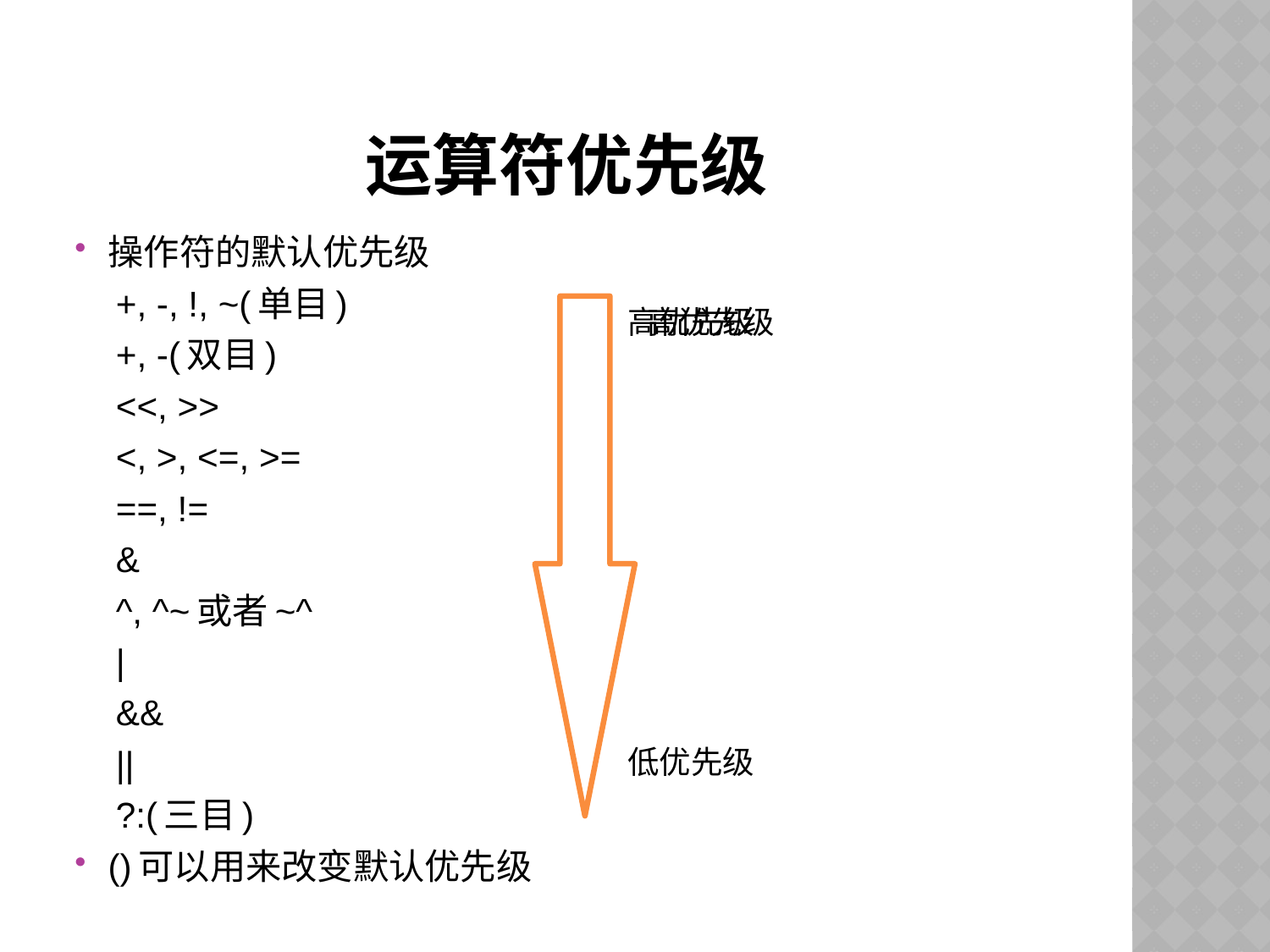

# 运算符优先级
操作符的默认优先级
    +, -, !, ~(单目)
    +, -(双目)
    <<, >>
    <, >, <=, >=
    ==, !=
    &
    ^, ^~或者~^
    |
    &&
    ||
    ?:(三目)
()可以用来改变默认优先级

高优先级
高优先级
低优先级